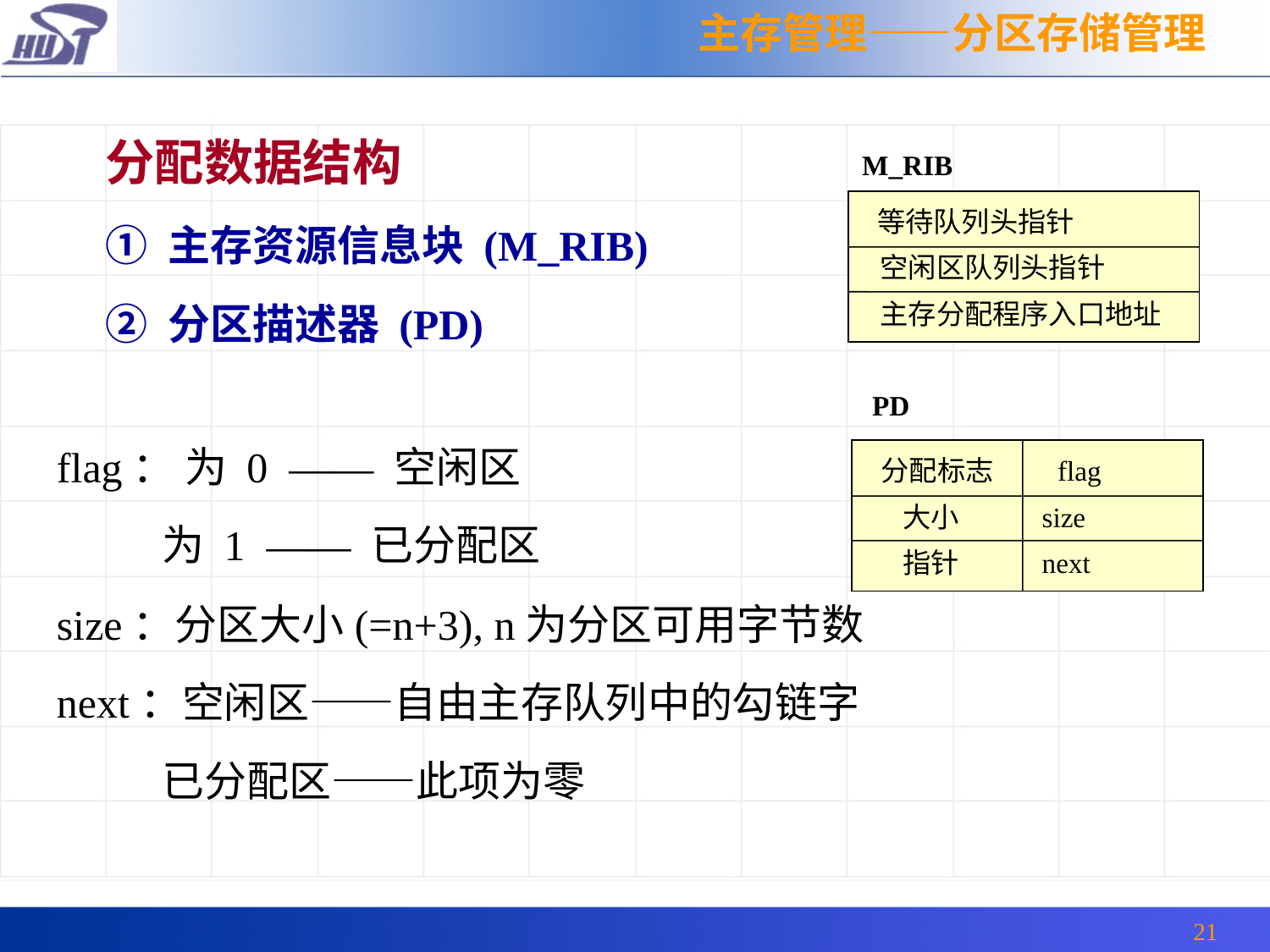

主存管理——分区存储管理
分配数据结构
① 主存资源信息块 (M_RIB)
② 分区描述器 (PD)
M_RIB
  等待队列头指针
  空闲区队列头指针
  主存分配程序入口地址

PD
  分配标志         flag
     大小            size
     指针            next

flag： 为 0  —— 空闲区
          为 1  —— 已分配区
size：分区大小(=n+3), n为分区可用字节数
next：空闲区——自由主存队列中的勾链字
          已分配区——此项为零
21